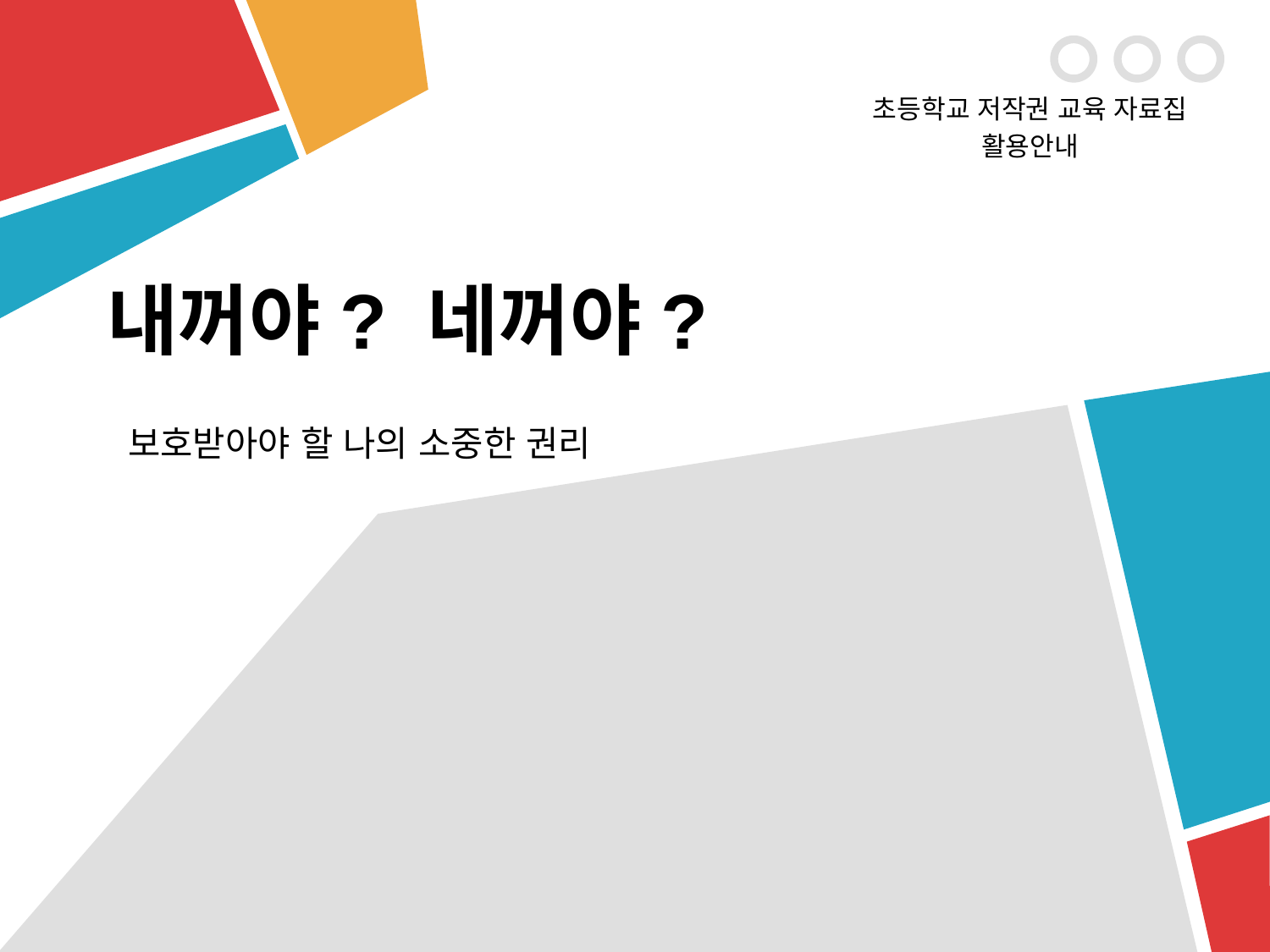

초등학교 저작권 교육 자료집
활용안내
# 내꺼야? 네꺼야?
보호받아야 할 나의 소중한 권리